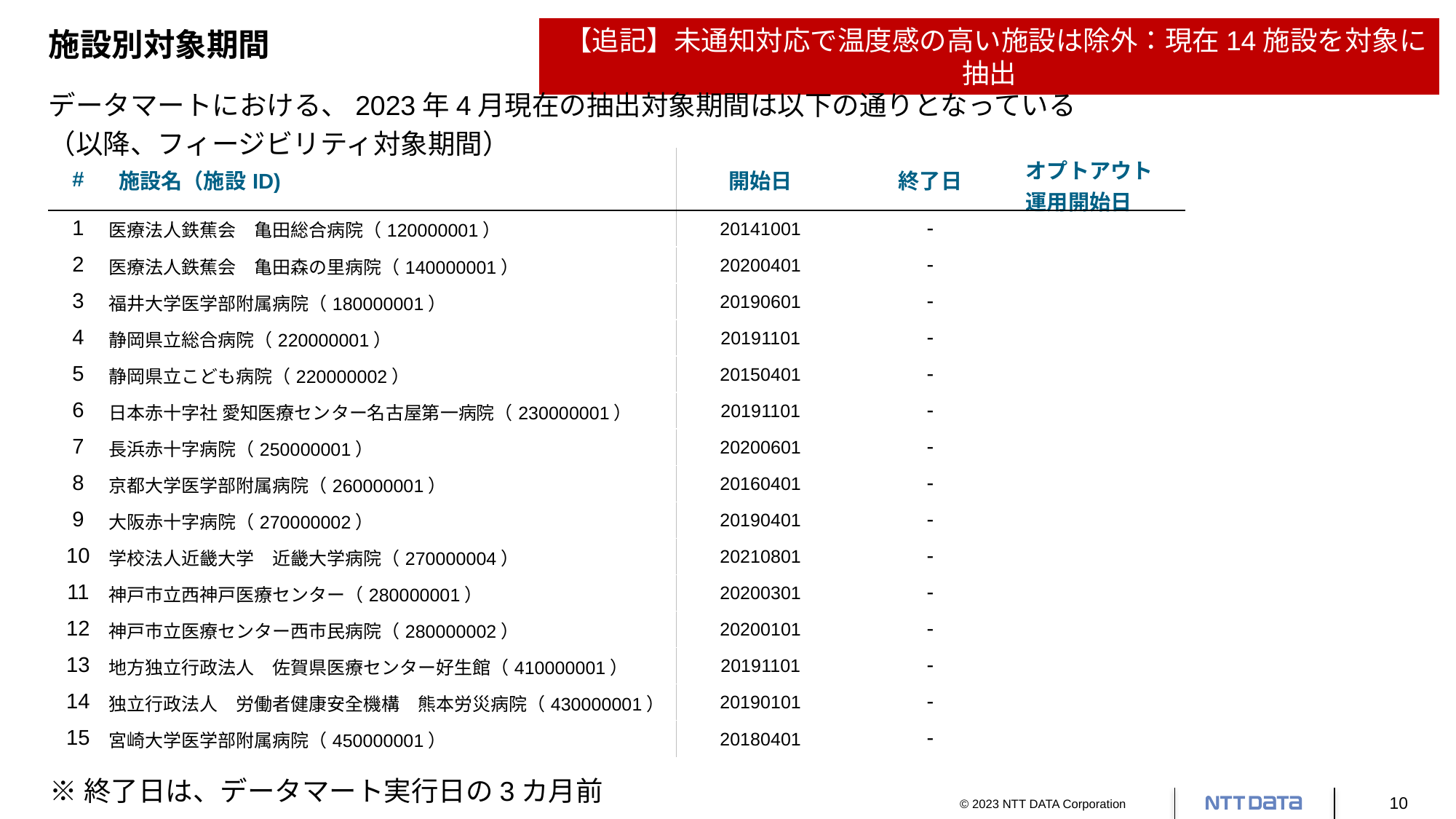

【追記】未通知対応で温度感の高い施設は除外：現在14施設を対象に抽出
# 施設別対象期間
データマートにおける、2023年4月現在の抽出対象期間は以下の通りとなっている
（以降、フィージビリティ対象期間）
| # | 施設名（施設ID) | 開始日 | 終了日 | オプトアウト 運用開始日 |
| --- | --- | --- | --- | --- |
| 1 | 医療法人鉄蕉会　亀田総合病院（120000001） | 20141001 | - |  |
| 2 | 医療法人鉄蕉会　亀田森の里病院（140000001） | 20200401 | - |  |
| 3 | 福井大学医学部附属病院（180000001） | 20190601 | - |  |
| 4 | 静岡県立総合病院（220000001） | 20191101 | - |  |
| 5 | 静岡県立こども病院（220000002） | 20150401 | - |  |
| 6 | 日本赤十字社 愛知医療センター名古屋第一病院（230000001） | 20191101 | - |  |
| 7 | 長浜赤十字病院（250000001） | 20200601 | - |  |
| 8 | 京都大学医学部附属病院（260000001） | 20160401 | - |  |
| 9 | 大阪赤十字病院（270000002） | 20190401 | - |  |
| 10 | 学校法人近畿大学　近畿大学病院（270000004） | 20210801 | - |  |
| 11 | 神戸市立西神戸医療センター（280000001） | 20200301 | - |  |
| 12 | 神戸市立医療センター西市民病院（280000002） | 20200101 | - |  |
| 13 | 地方独立行政法人　佐賀県医療センター好生館（410000001） | 20191101 | - |  |
| 14 | 独立行政法人　労働者健康安全機構　熊本労災病院（430000001） | 20190101 | - |  |
| 15 | 宮崎大学医学部附属病院（450000001） | 20180401 | - |  |
※終了日は、データマート実行日の3カ月前